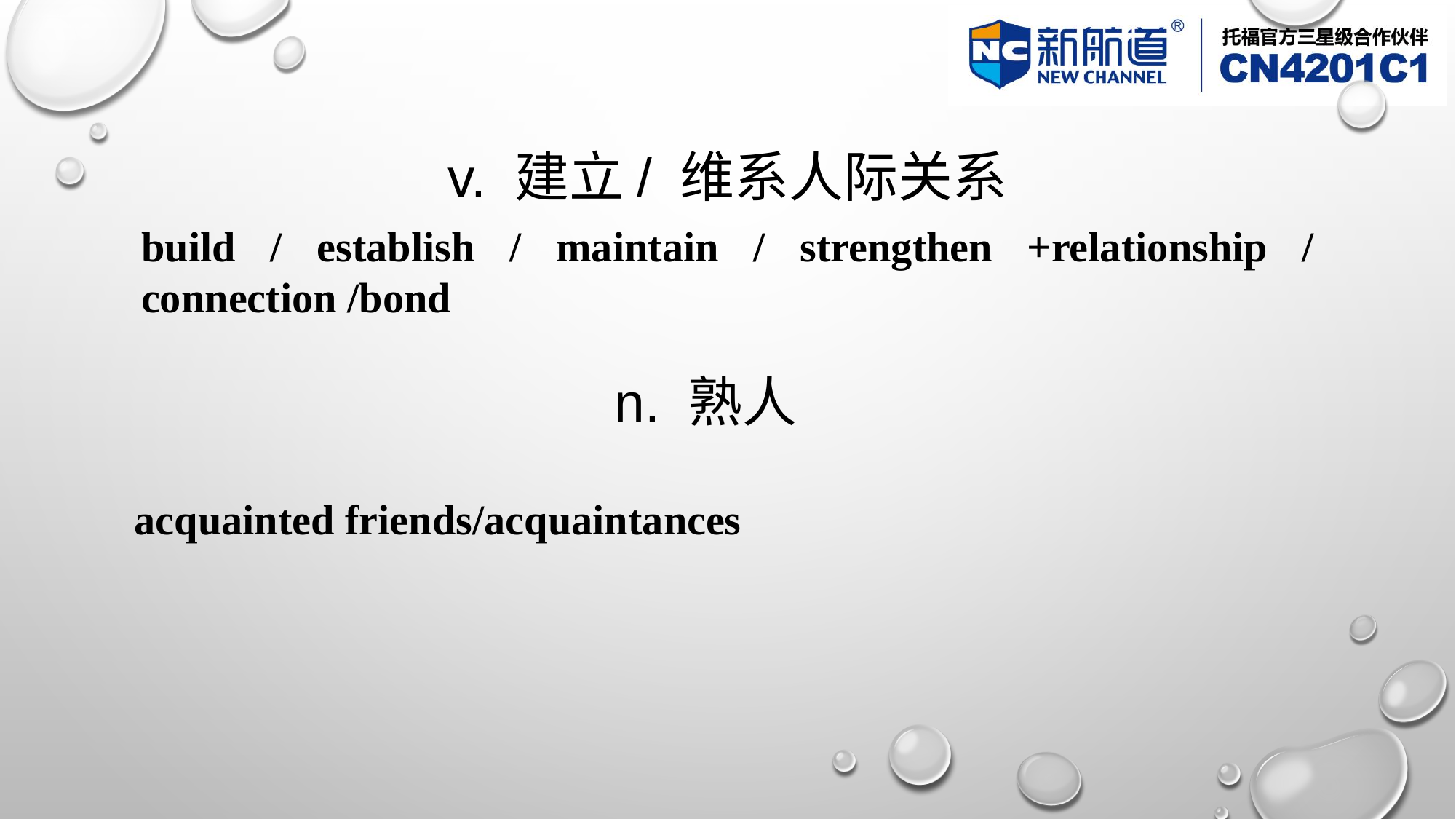

# v. 建立/ 维系人际关系
build / establish / maintain / strengthen +relationship / connection /bond
n. 熟人
acquainted friends/acquaintances